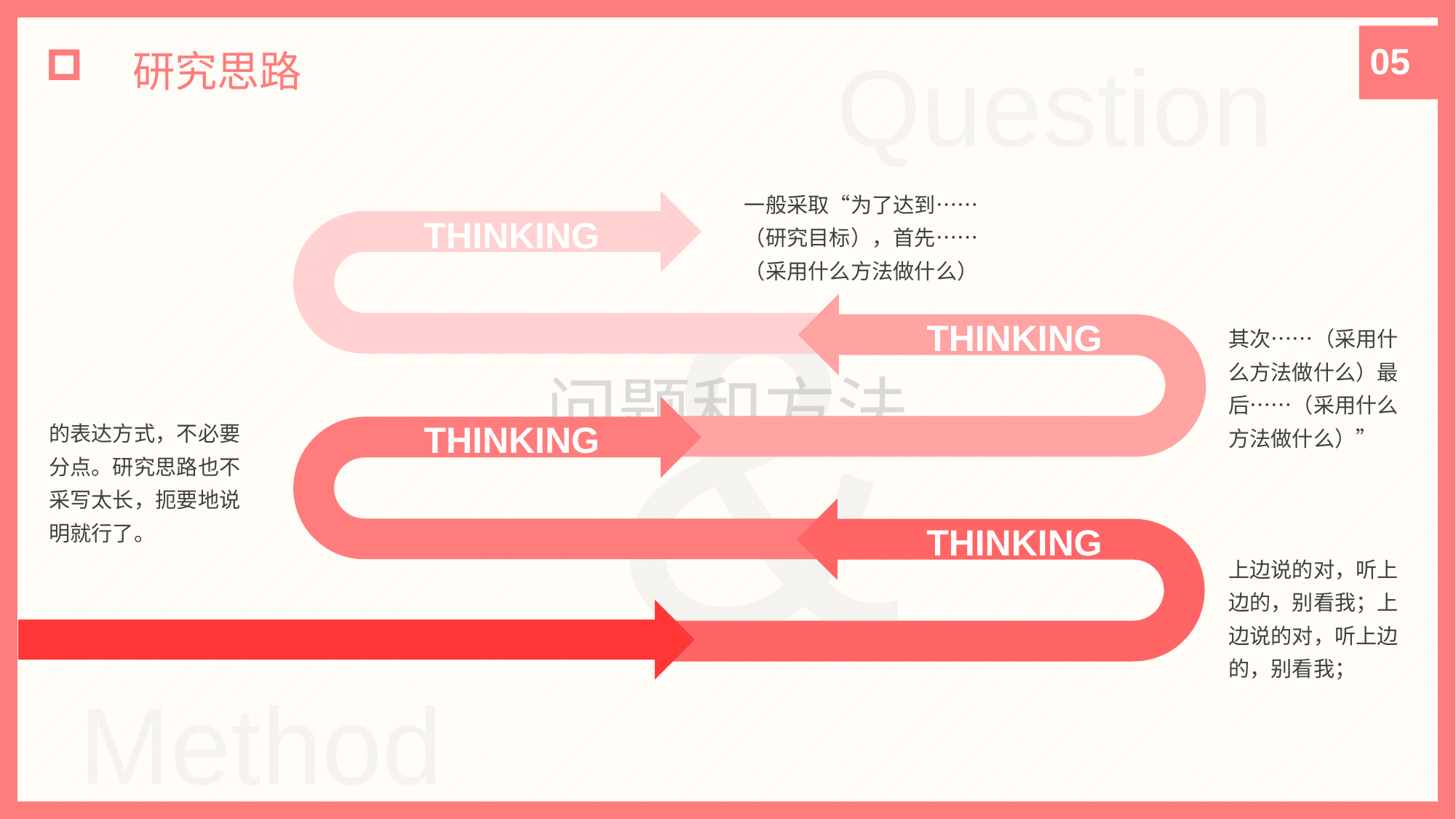

05
    研究思路

一般采取“为了达到……（研究目标），首先……（采用什么方法做什么）
THINKING

THINKING

其次……（采用什么方法做什么）最后……（采用什么方法做什么）”
的表达方式，不必要分点。研究思路也不采写太长，扼要地说明就行了。
THINKING
THINKING
上边说的对，听上边的，别看我；上边说的对，听上边的，别看我；